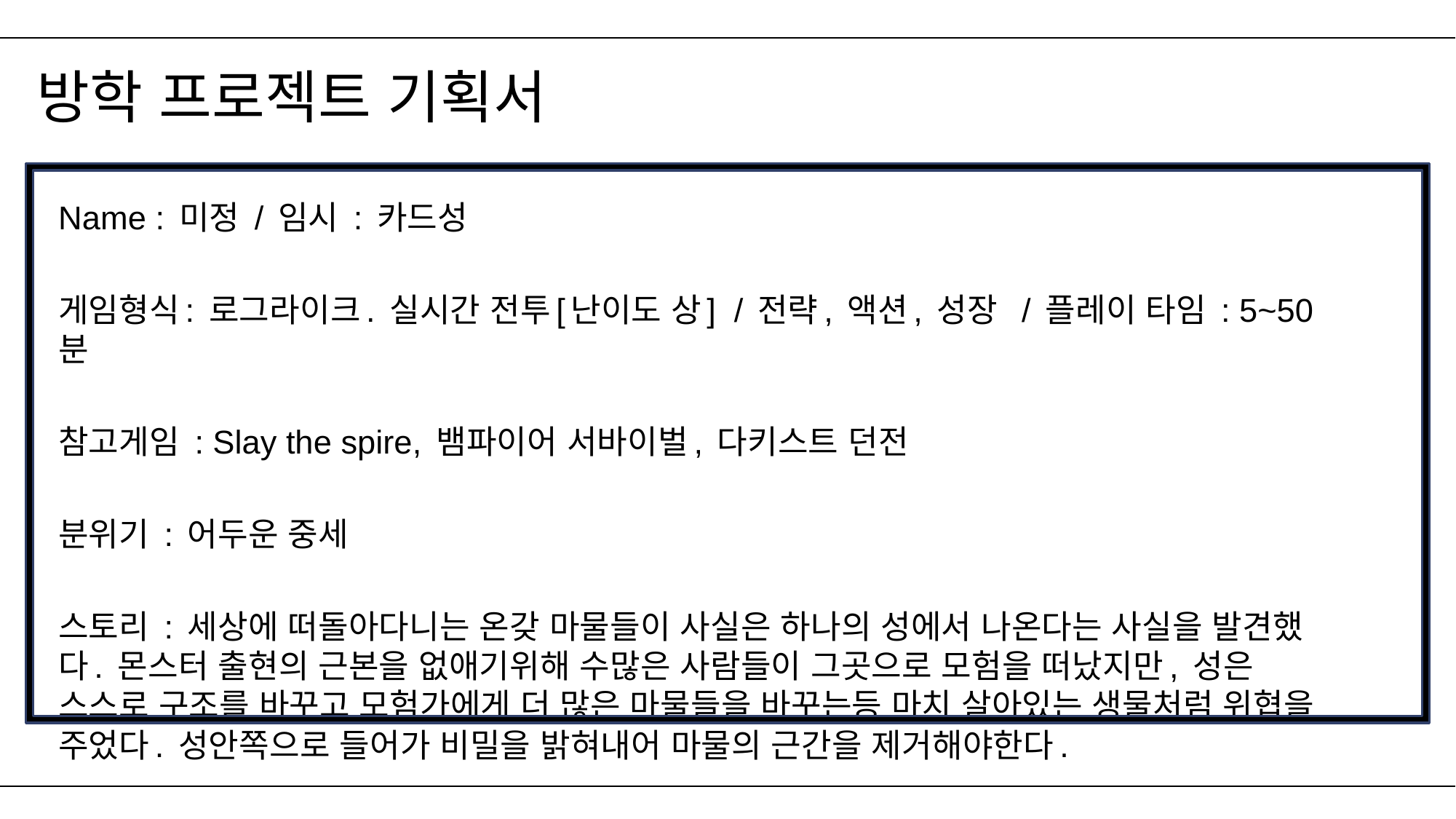

# 방학 프로젝트 기획서

Name : 미정 / 임시 : 카드성

게임형식: 로그라이크. 실시간 전투[난이도 상]  / 전략, 액션, 성장  / 플레이 타임 : 5~50분

참고게임 : Slay the spire, 뱀파이어 서바이벌, 다키스트 던전

분위기 : 어두운 중세

스토리 : 세상에 떠돌아다니는 온갖 마물들이 사실은 하나의 성에서 나온다는 사실을 발견했다. 몬스터 출현의 근본을 없애기위해 수많은 사람들이 그곳으로 모험을 떠났지만, 성은 스스로 구조를 바꾸고 모험가에게 더 많은 마물들을 바꾸는등 마치 살아있는 생물처럼 위협을 주었다. 성안쪽으로 들어가 비밀을 밝혀내어 마물의 근간을 제거해야한다.